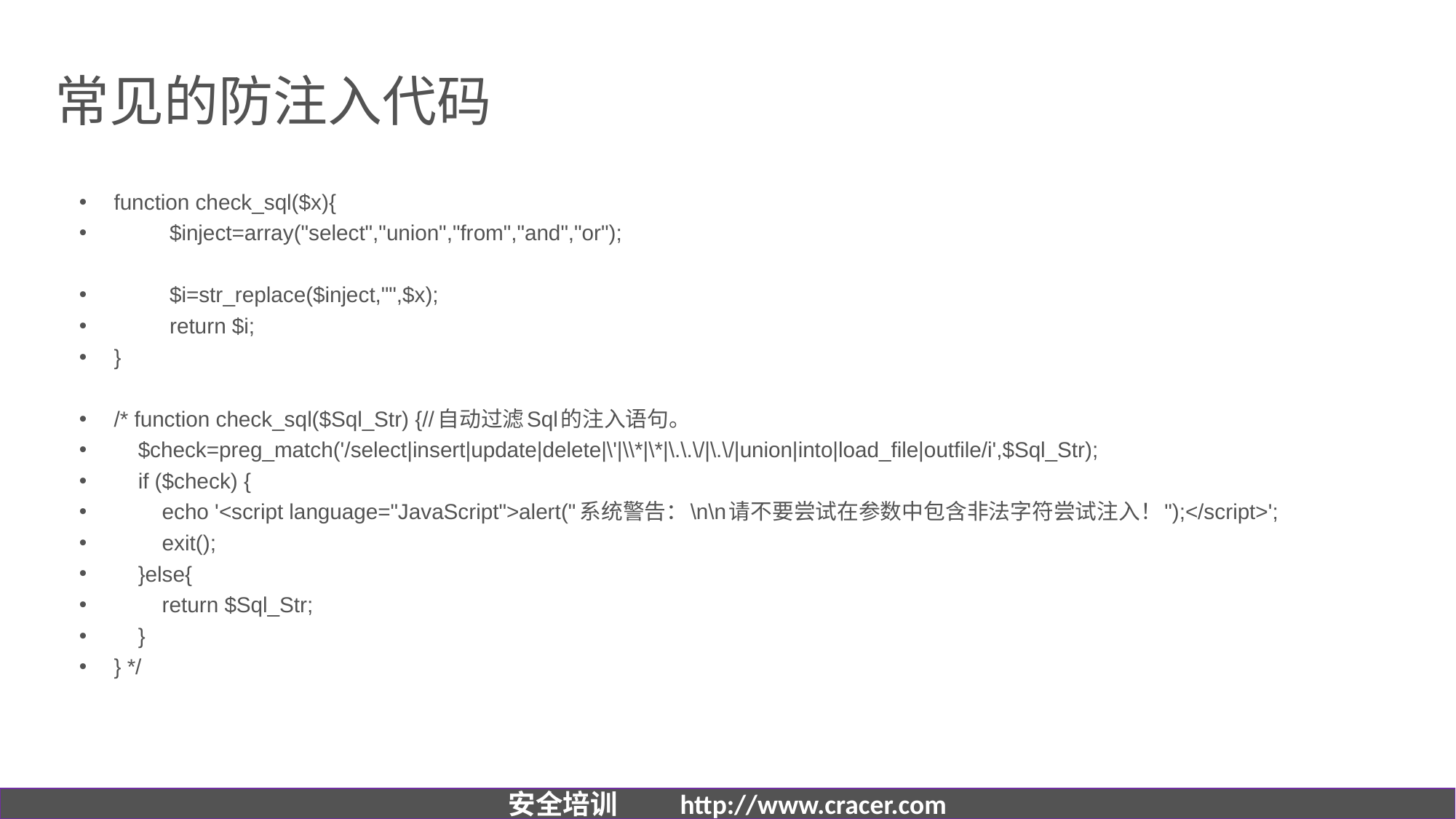

# 常见的防注入代码
function check_sql($x){
	$inject=array("select","union","from","and","or");

	$i=str_replace($inject,"",$x);
	return $i;
}

/* function check_sql($Sql_Str) {//自动过滤Sql的注入语句。
    $check=preg_match('/select|insert|update|delete|\'|\\*|\*|\.\.\/|\.\/|union|into|load_file|outfile/i',$Sql_Str);
    if ($check) {
        echo '<script language="JavaScript">alert("系统警告：\n\n请不要尝试在参数中包含非法字符尝试注入！");</script>';
        exit();
    }else{
        return $Sql_Str;
    }
} */